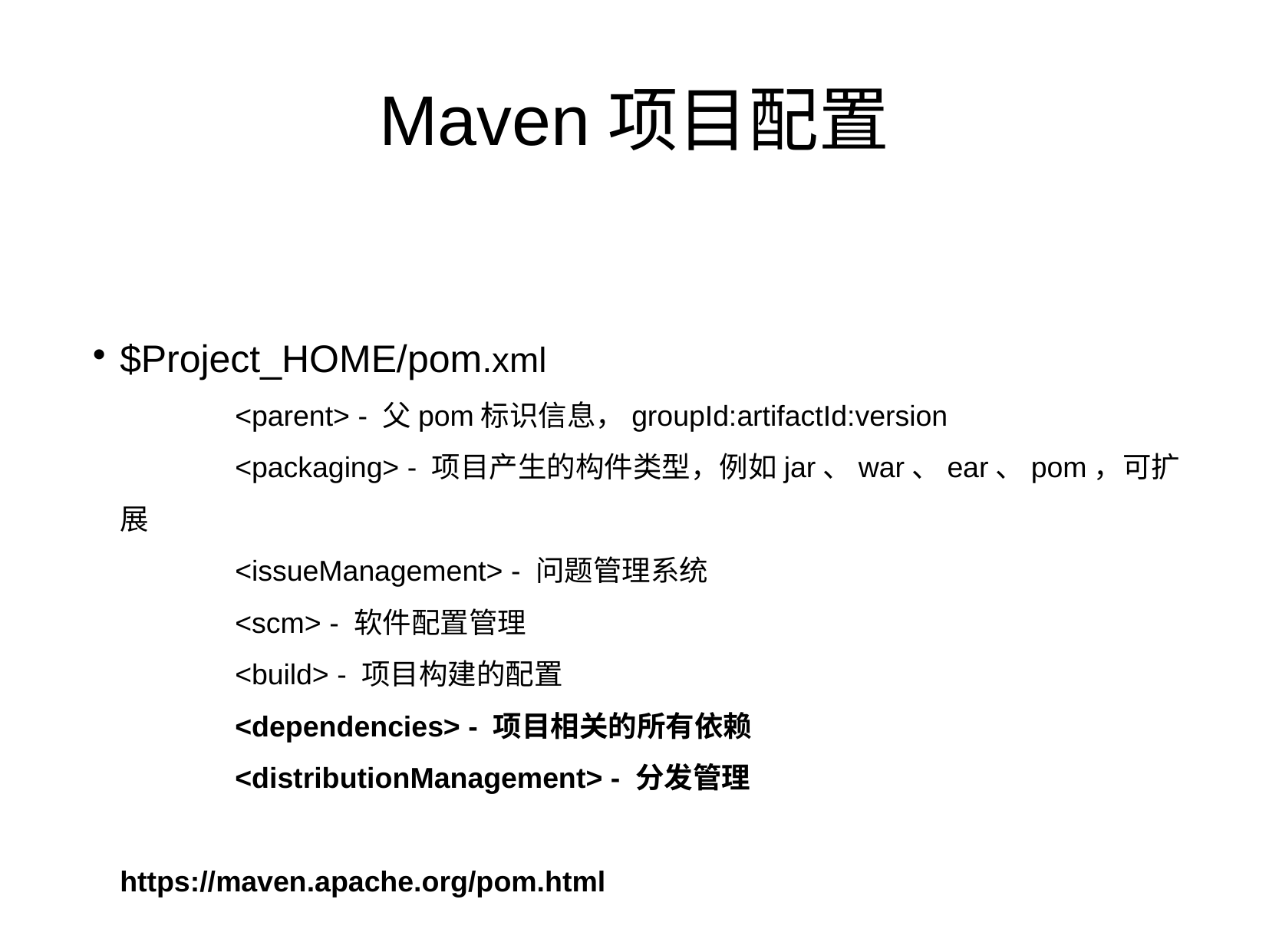

Maven项目配置
$Project_HOME/pom.xml
	<parent> - 父pom标识信息，groupId:artifactId:version
	<packaging> - 项目产生的构件类型，例如jar、war、ear、pom，可扩展
	<issueManagement> - 问题管理系统
	<scm> - 软件配置管理
	<build> - 项目构建的配置
	<dependencies> - 项目相关的所有依赖
	<distributionManagement> - 分发管理

https://maven.apache.org/pom.html